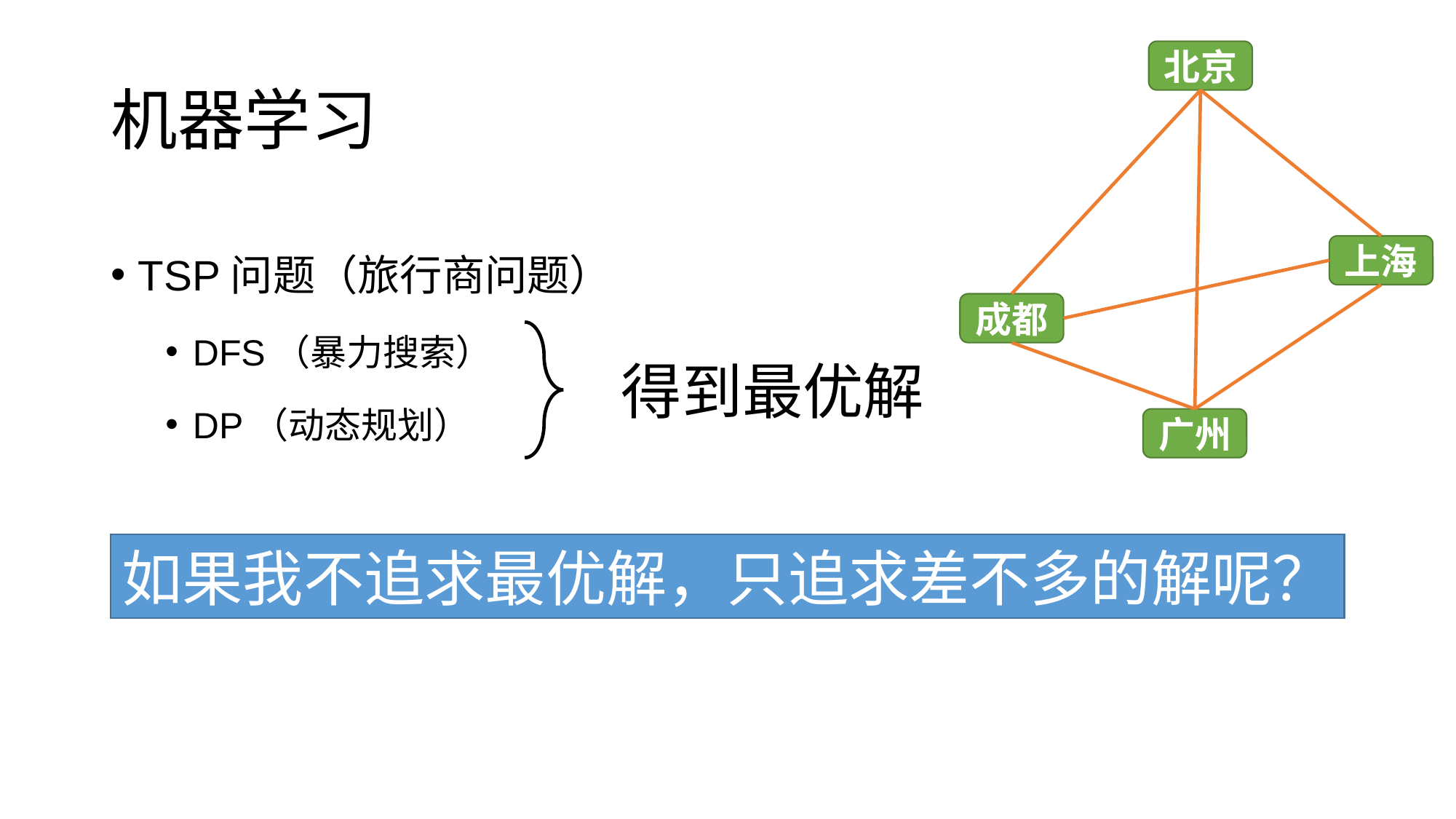

北京
上海
成都
广州
# 机器学习
TSP问题（旅行商问题）
DFS（暴力搜索）
DP（动态规划）

得到最优解
如果我不追求最优解，只追求差不多的解呢？